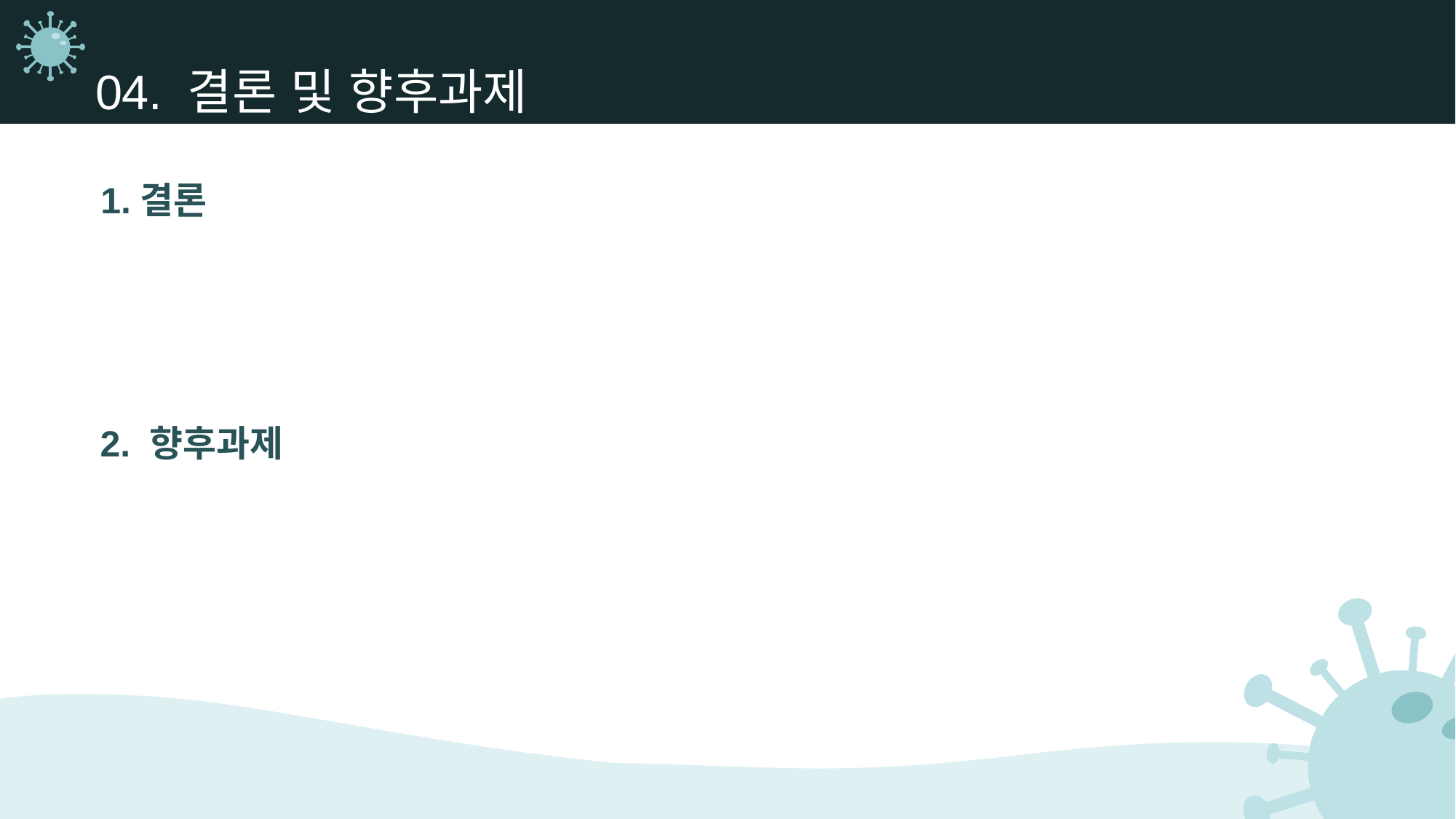

04. 결론 및 향후과제
1.결론
2. 향후과제